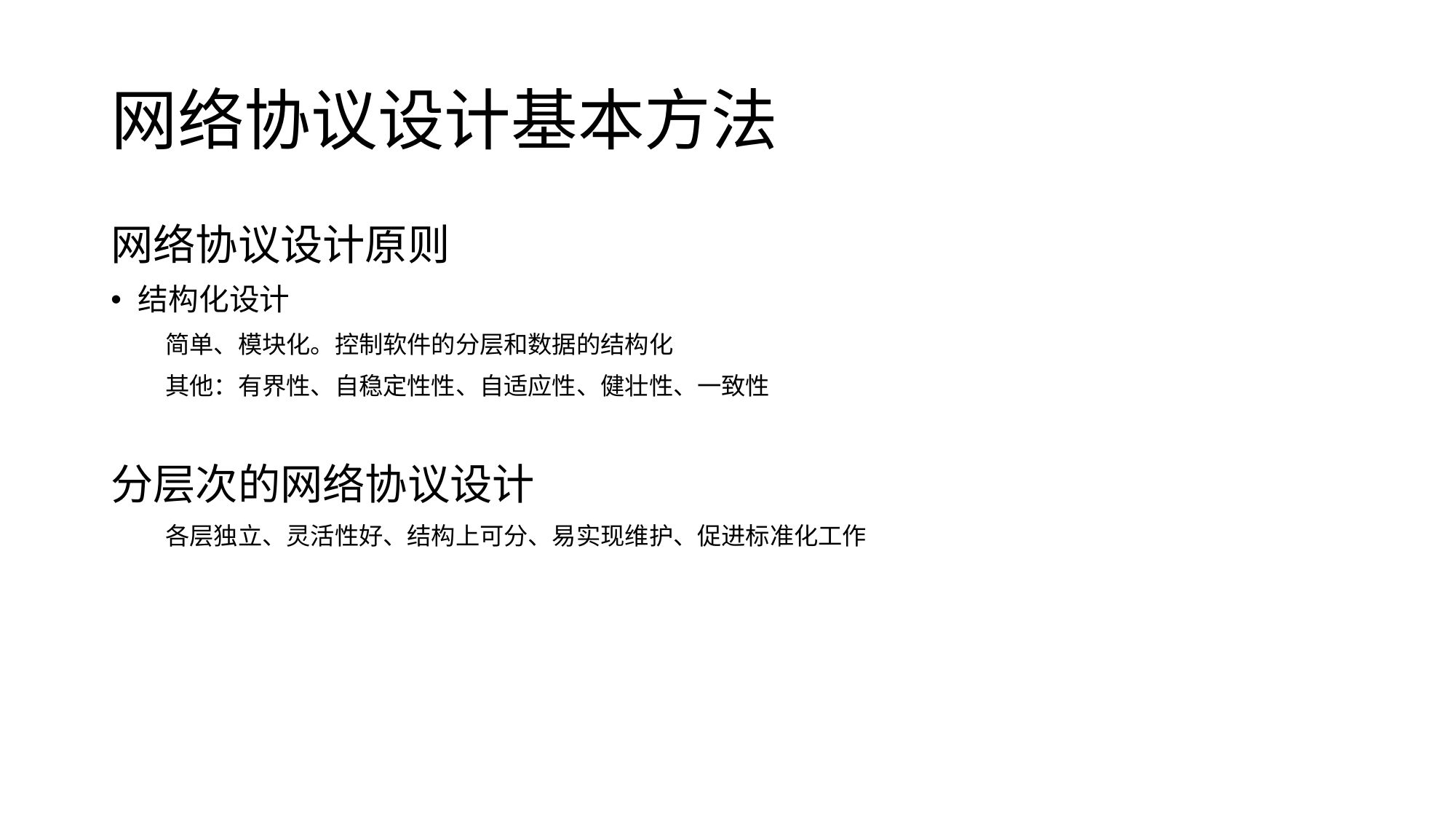

# 网络协议设计基本方法
网络协议设计原则
结构化设计
简单、模块化。控制软件的分层和数据的结构化
其他：有界性、自稳定性性、自适应性、健壮性、一致性

分层次的网络协议设计
各层独立、灵活性好、结构上可分、易实现维护、促进标准化工作